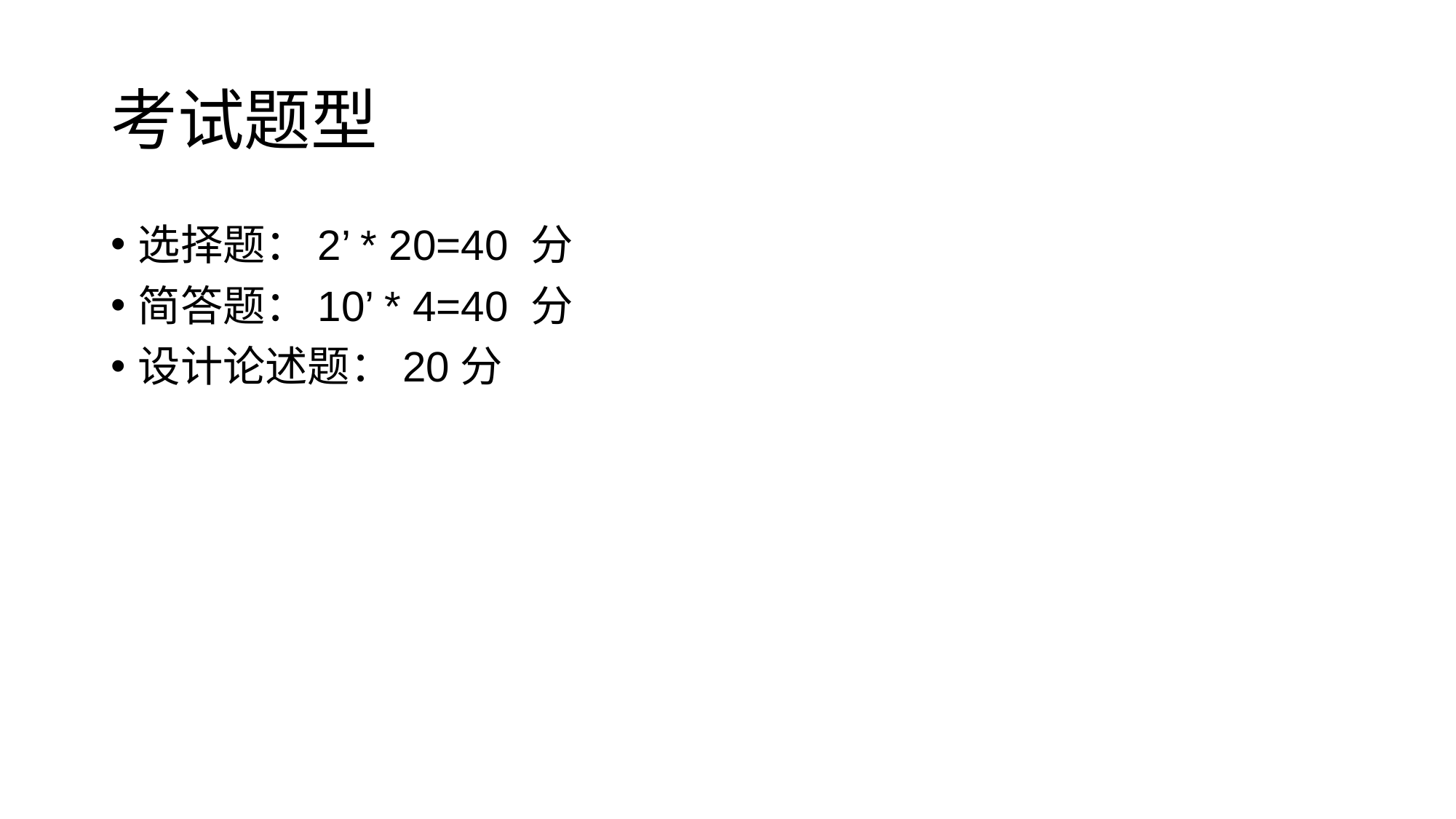

# 考试题型
选择题：2’ * 20=40 分
简答题：10’ * 4=40 分
设计论述题：20分